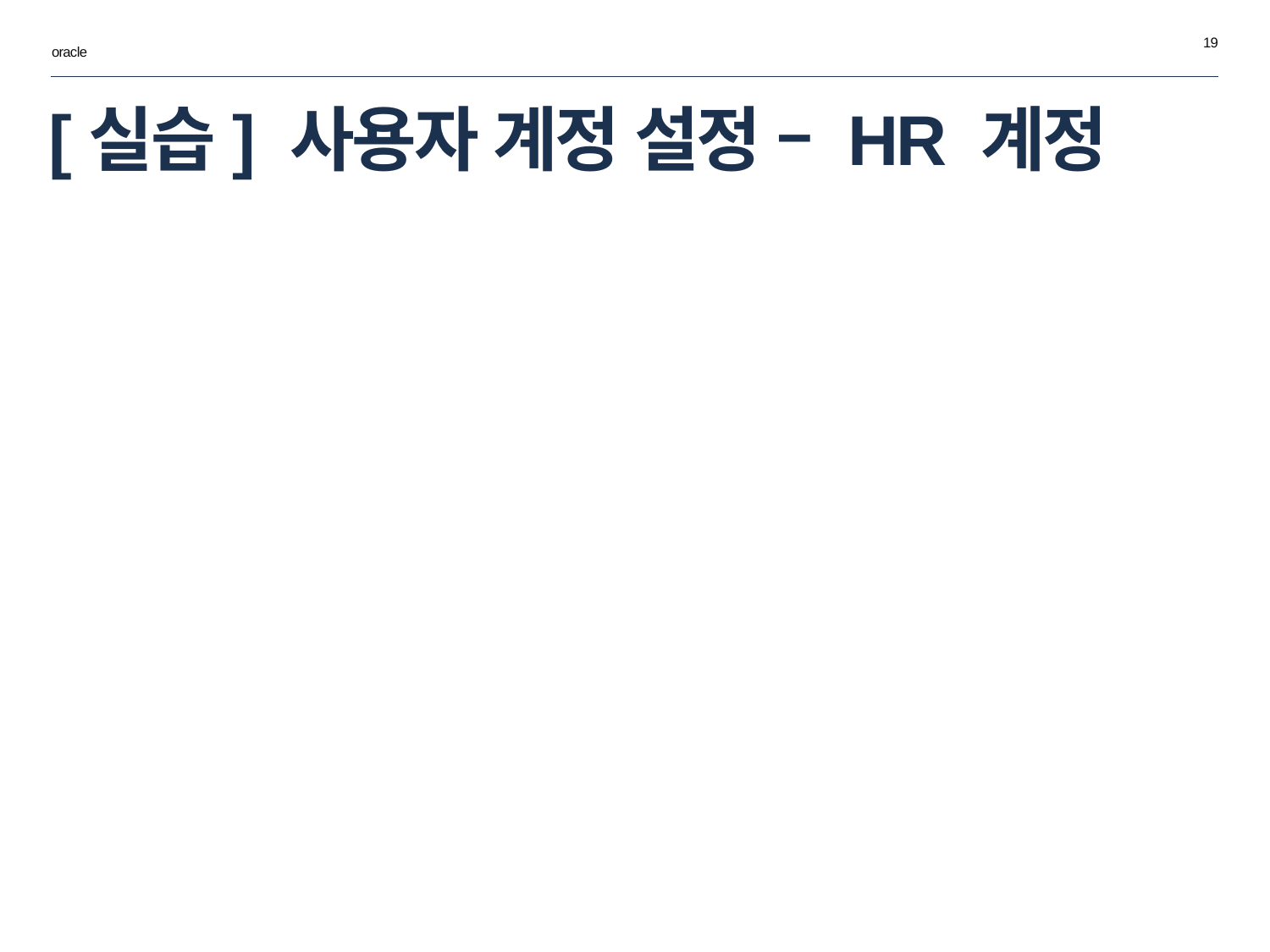

19
oracle
# [실습] 사용자 계정 설정 – HR 계정